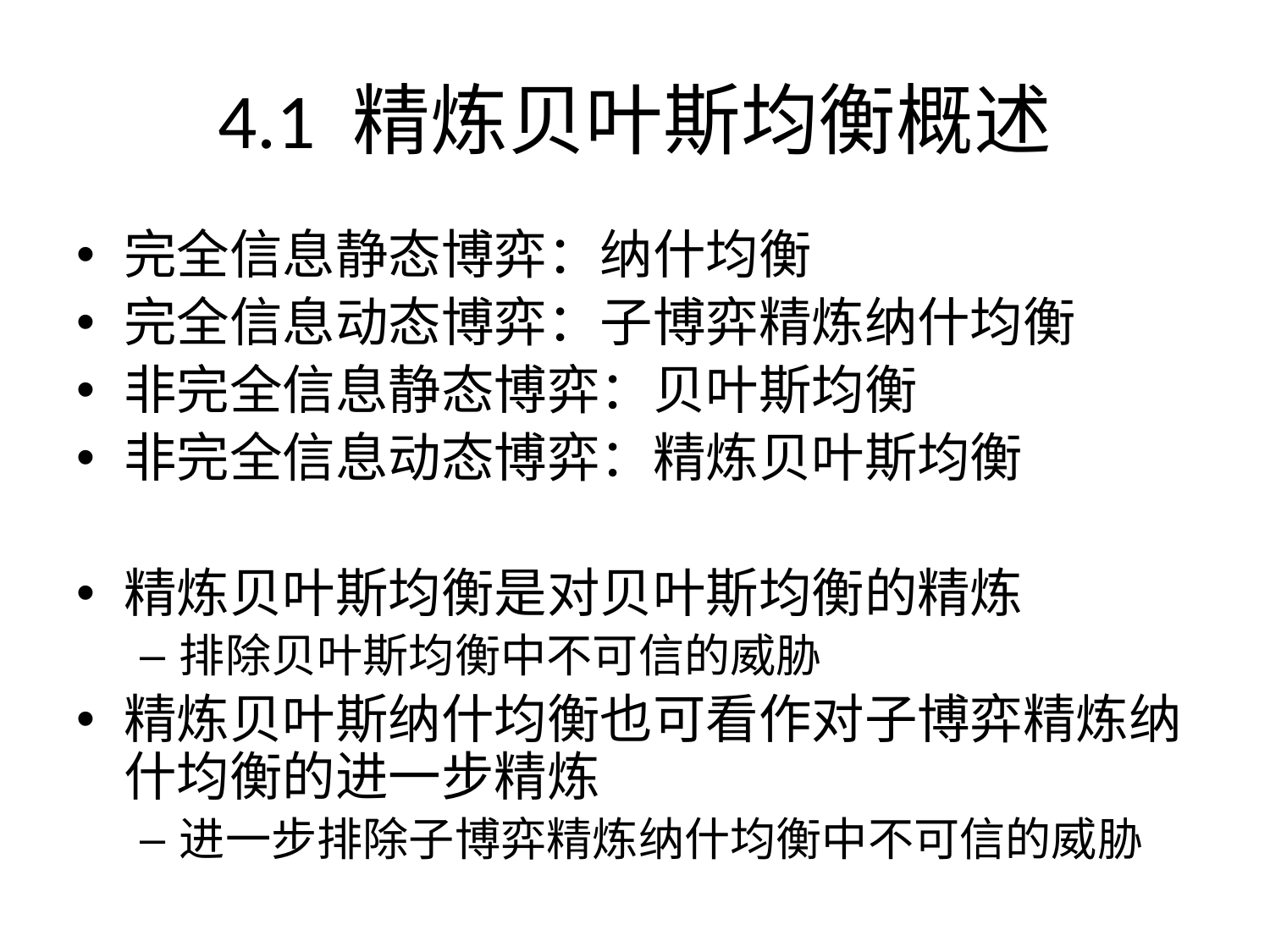

4.1 精炼贝叶斯均衡概述
完全信息静态博弈：纳什均衡
完全信息动态博弈：子博弈精炼纳什均衡
非完全信息静态博弈：贝叶斯均衡
非完全信息动态博弈：精炼贝叶斯均衡

精炼贝叶斯均衡是对贝叶斯均衡的精炼
排除贝叶斯均衡中不可信的威胁
精炼贝叶斯纳什均衡也可看作对子博弈精炼纳什均衡的进一步精炼
进一步排除子博弈精炼纳什均衡中不可信的威胁